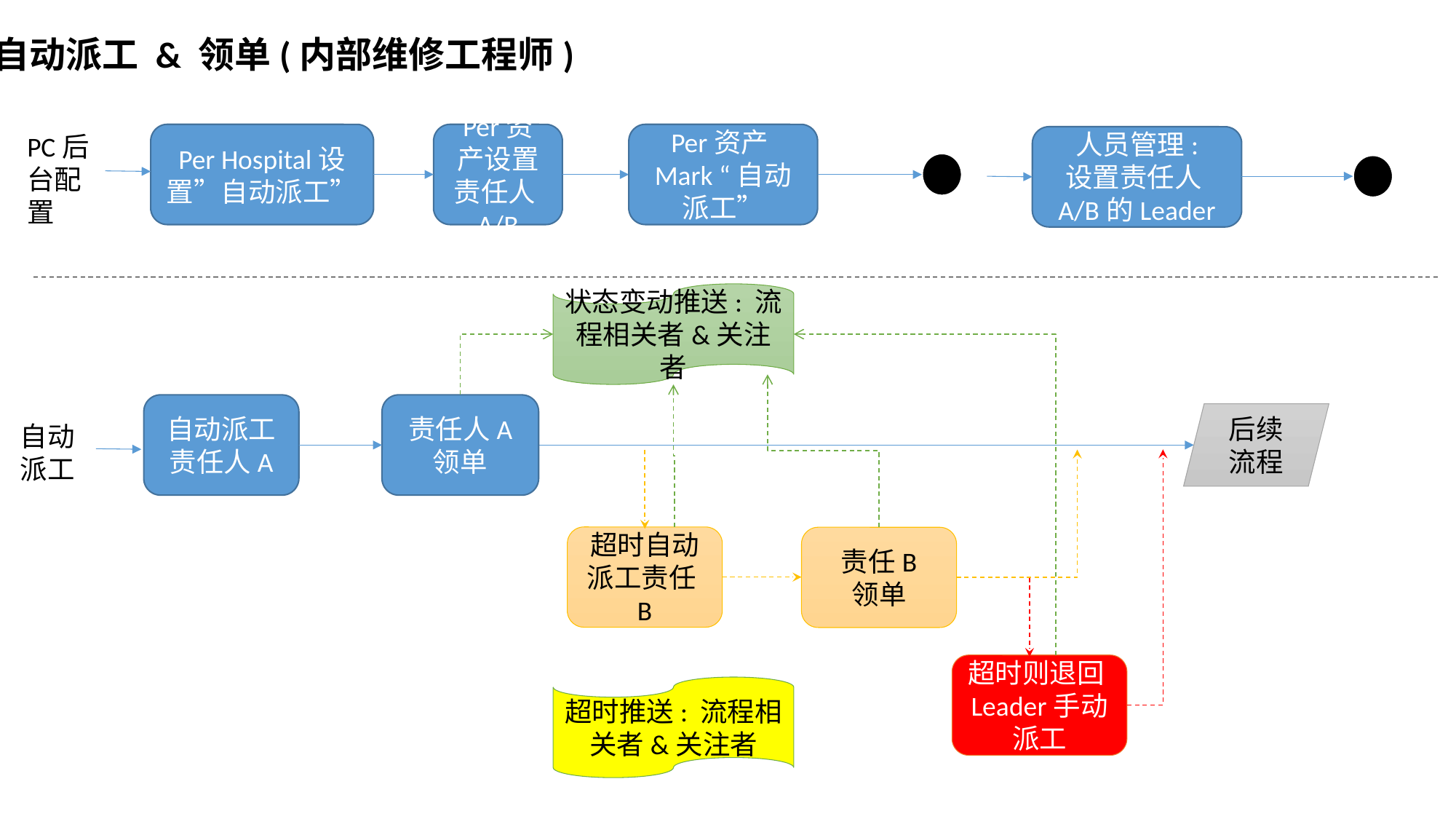

自动派工 & 领单(内部维修工程师)
PC后台配置
Per Hospital设置”自动派工”
Per资产设置责任人A/B
Per资产Mark “自动派工”
人员管理:
设置责任人A/B的Leader

状态变动推送: 流程相关者&关注者
责任人A
领单
自动派工责任人A
后续
流程
自动派工
超时自动
派工责任B
责任B
领单
超时则退回Leader手动派工
超时推送: 流程相关者&关注者